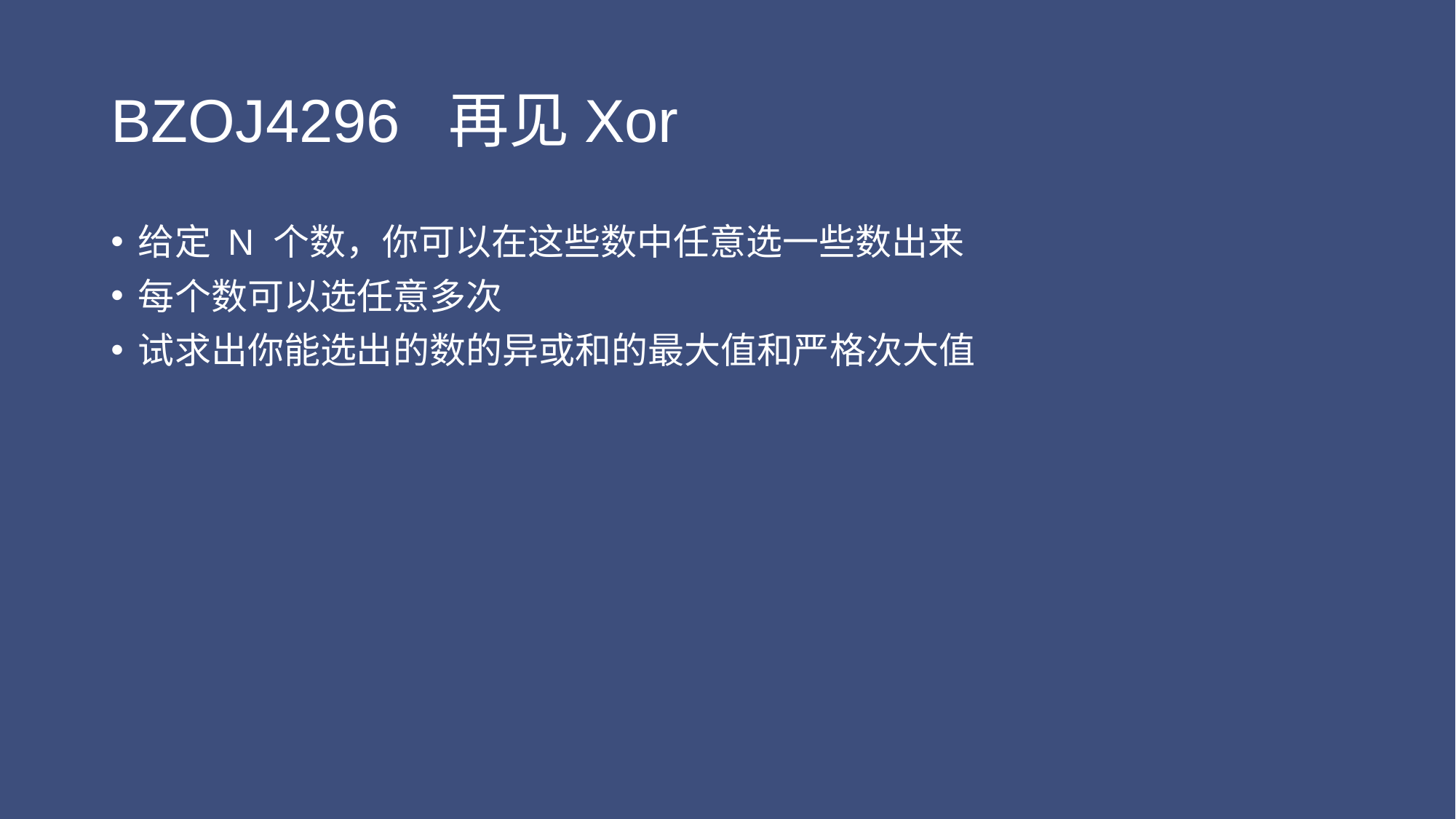

# BZOJ4296  再见Xor
给定 N 个数，你可以在这些数中任意选一些数出来
每个数可以选任意多次
试求出你能选出的数的异或和的最大值和严格次大值